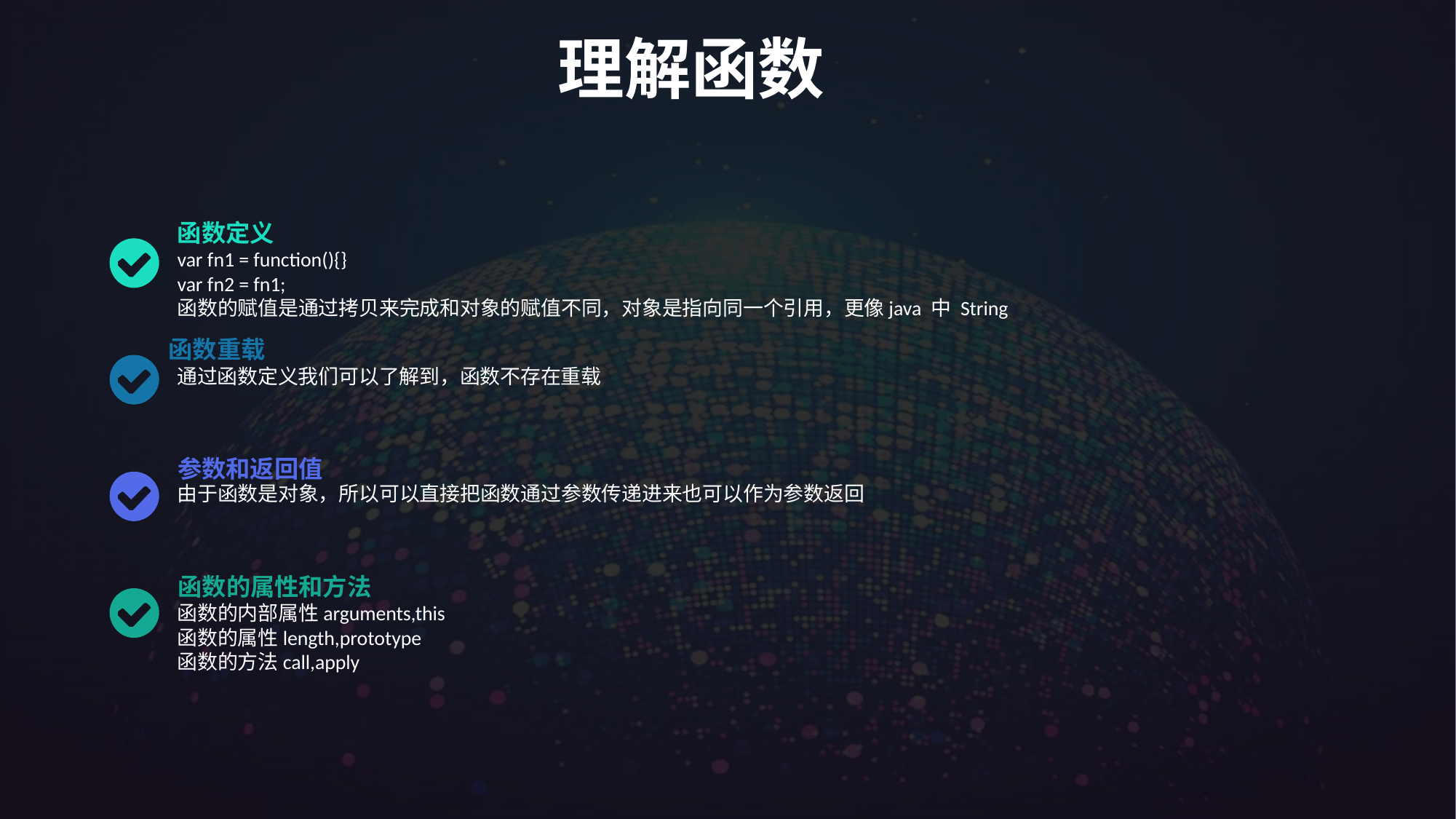

理解函数
函数定义
var fn1 = function(){}
var fn2 = fn1;
函数的赋值是通过拷贝来完成和对象的赋值不同，对象是指向同一个引用，更像java 中 String

函数重载
通过函数定义我们可以了解到，函数不存在重载

参数和返回值
由于函数是对象，所以可以直接把函数通过参数传递进来也可以作为参数返回

函数的属性和方法
函数的内部属性arguments,this
函数的属性length,prototype
函数的方法call,apply

4